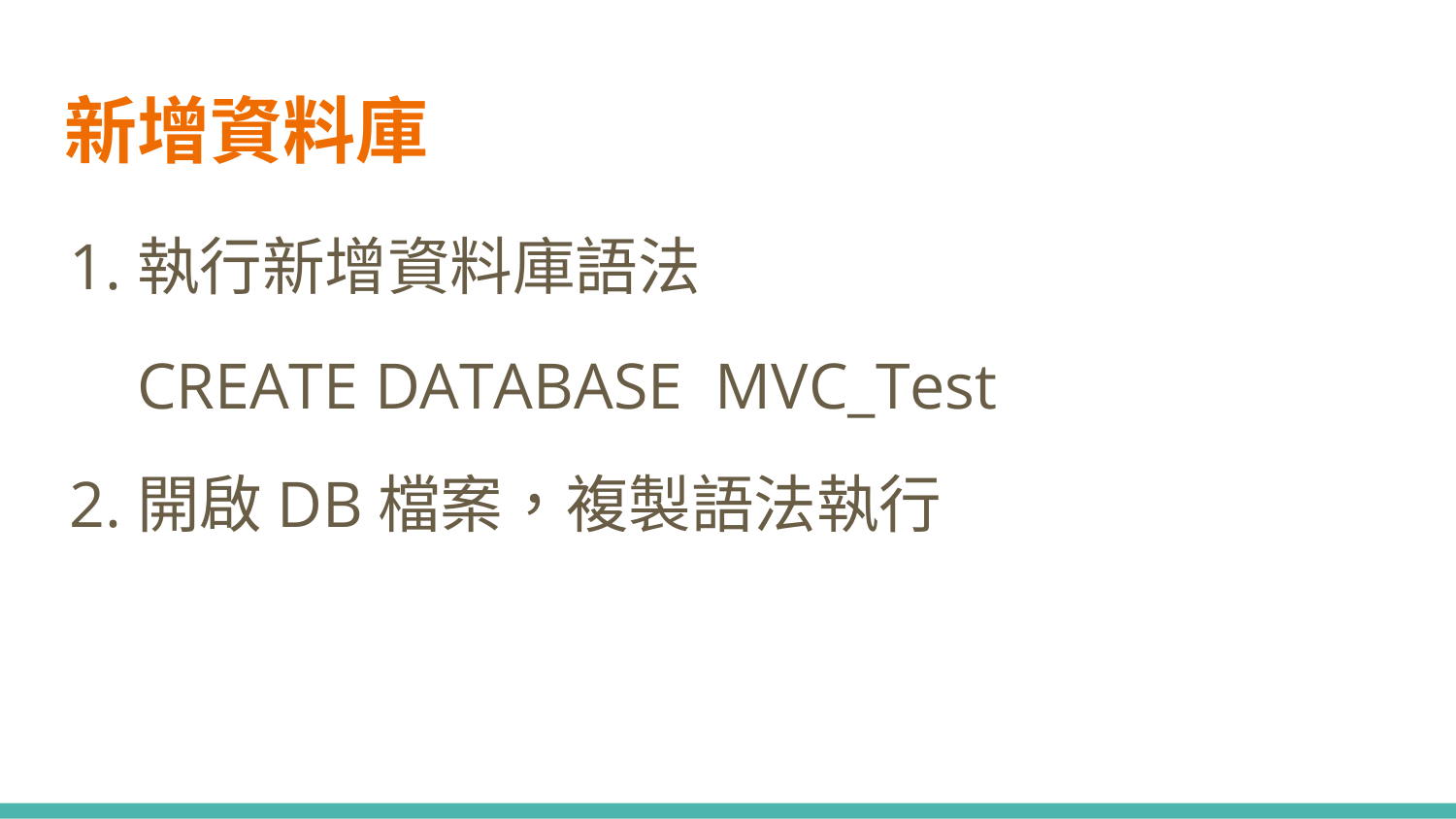

# 新增資料庫
執行新增資料庫語法
CREATE DATABASE  MVC_Test
開啟DB檔案，複製語法執行